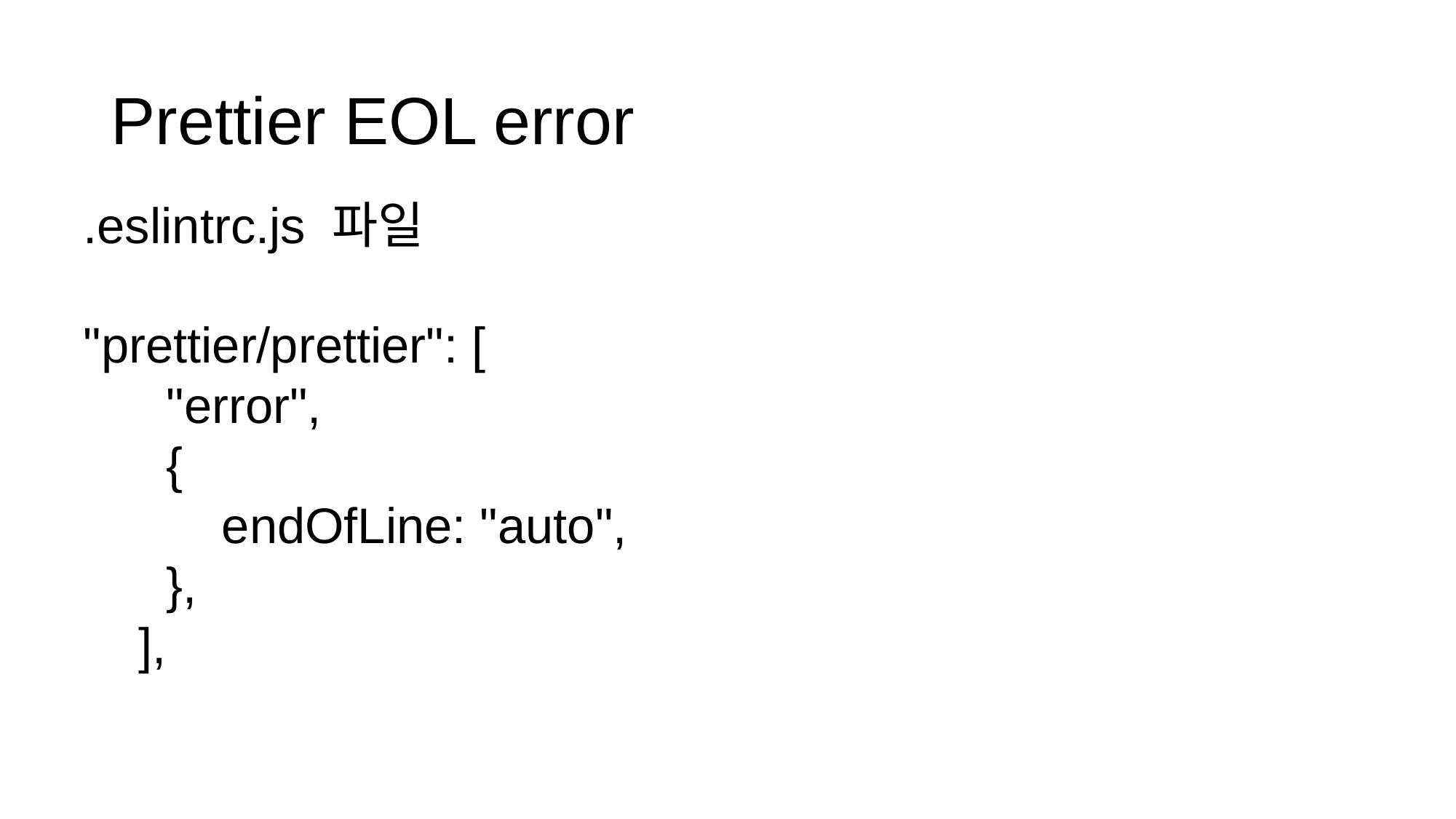

# Prettier EOL error
.eslintrc.js 파일

"prettier/prettier": [
      "error",
      {
          endOfLine: "auto",
      },
    ],